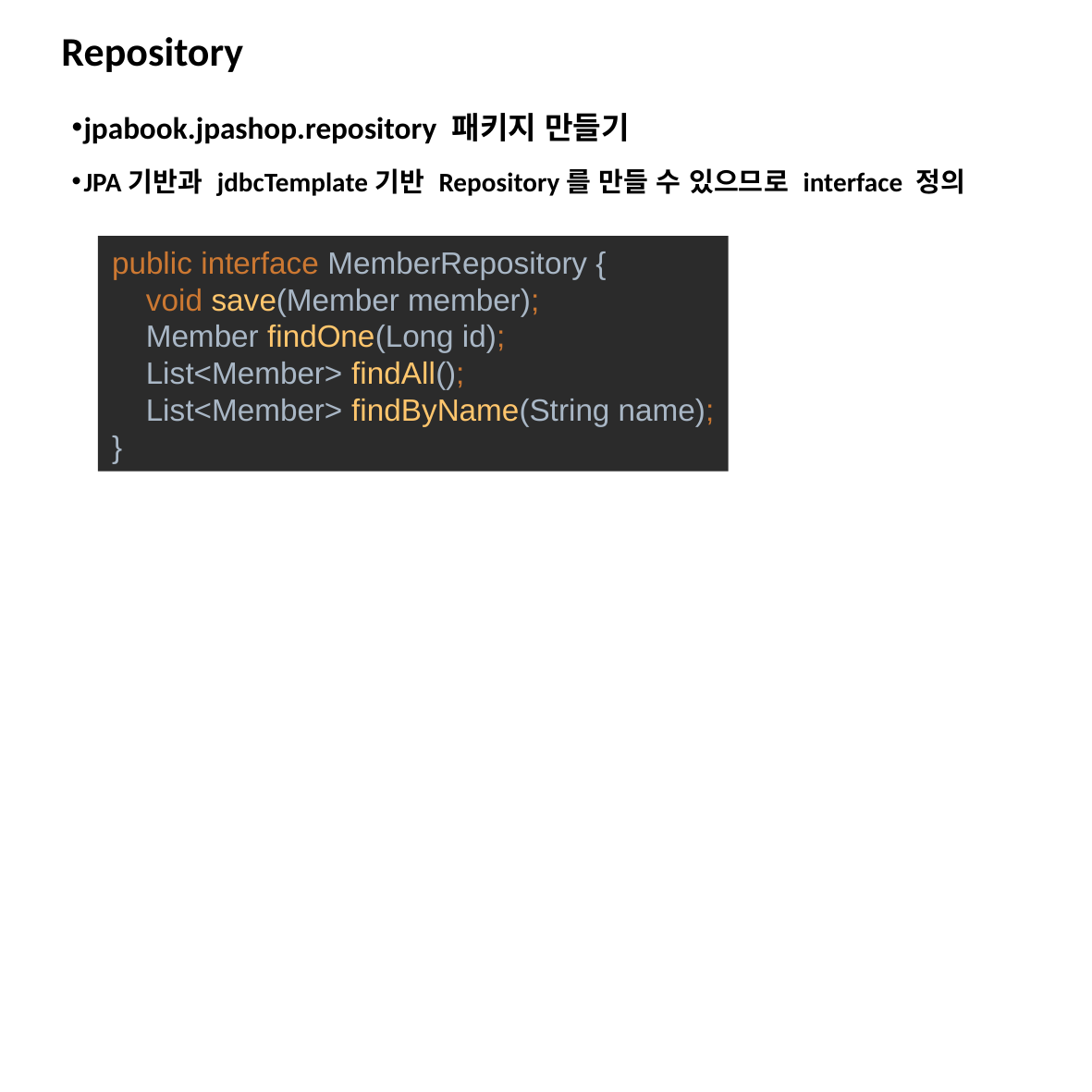

# Repository
jpabook.jpashop.repository 패키지 만들기
JPA기반과 jdbcTemplate기반 Repository를 만들 수 있으므로 interface 정의
public interface MemberRepository {
    void save(Member member);
    Member findOne(Long id);
    List<Member> findAll();
    List<Member> findByName(String name);
}